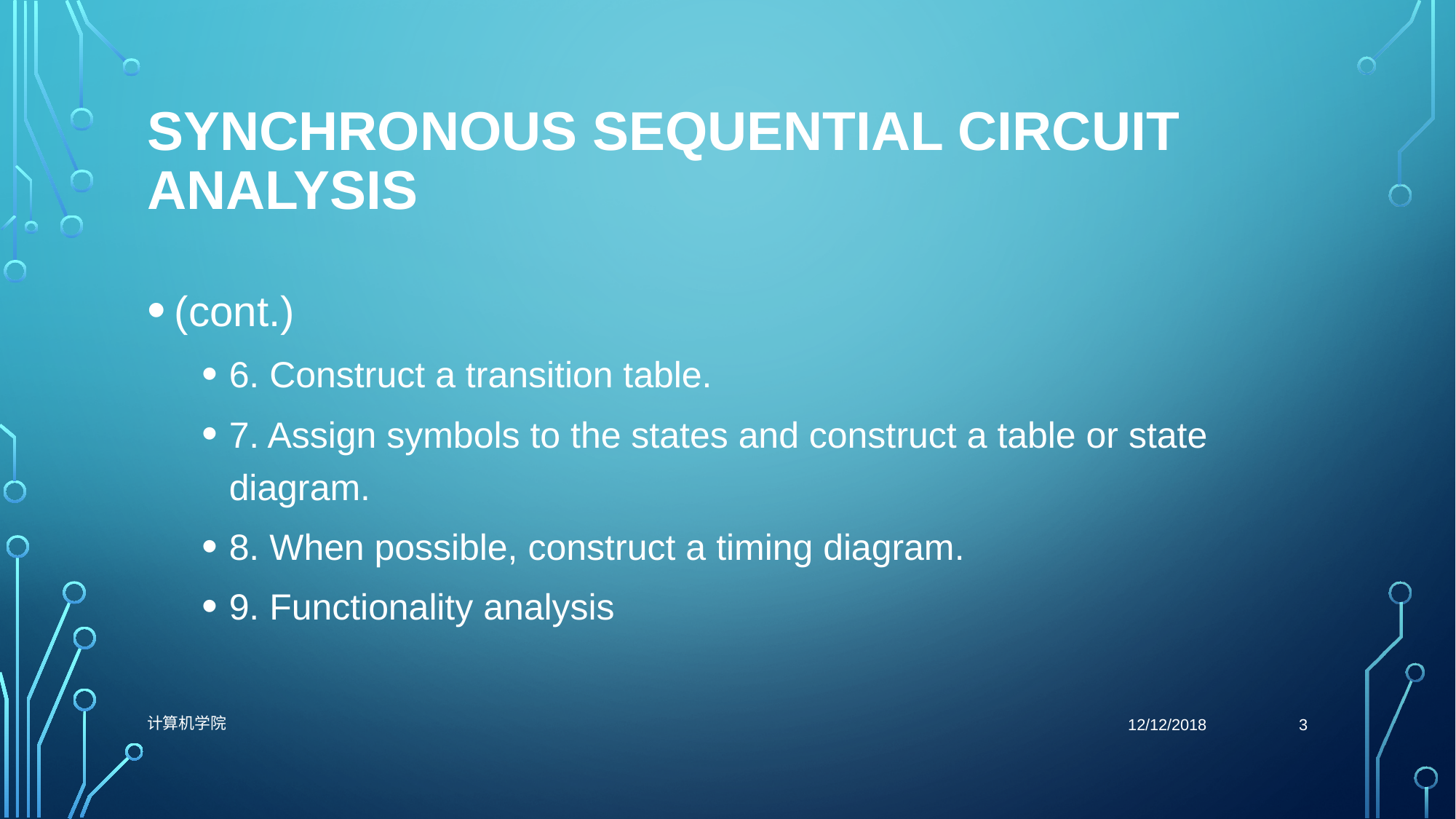

# Synchronous Sequential Circuit Analysis
(cont.)
6. Construct a transition table.
7. Assign symbols to the states and construct a table or state diagram.
8. When possible, construct a timing diagram.
9. Functionality analysis
3
计算机学院
12/12/2018